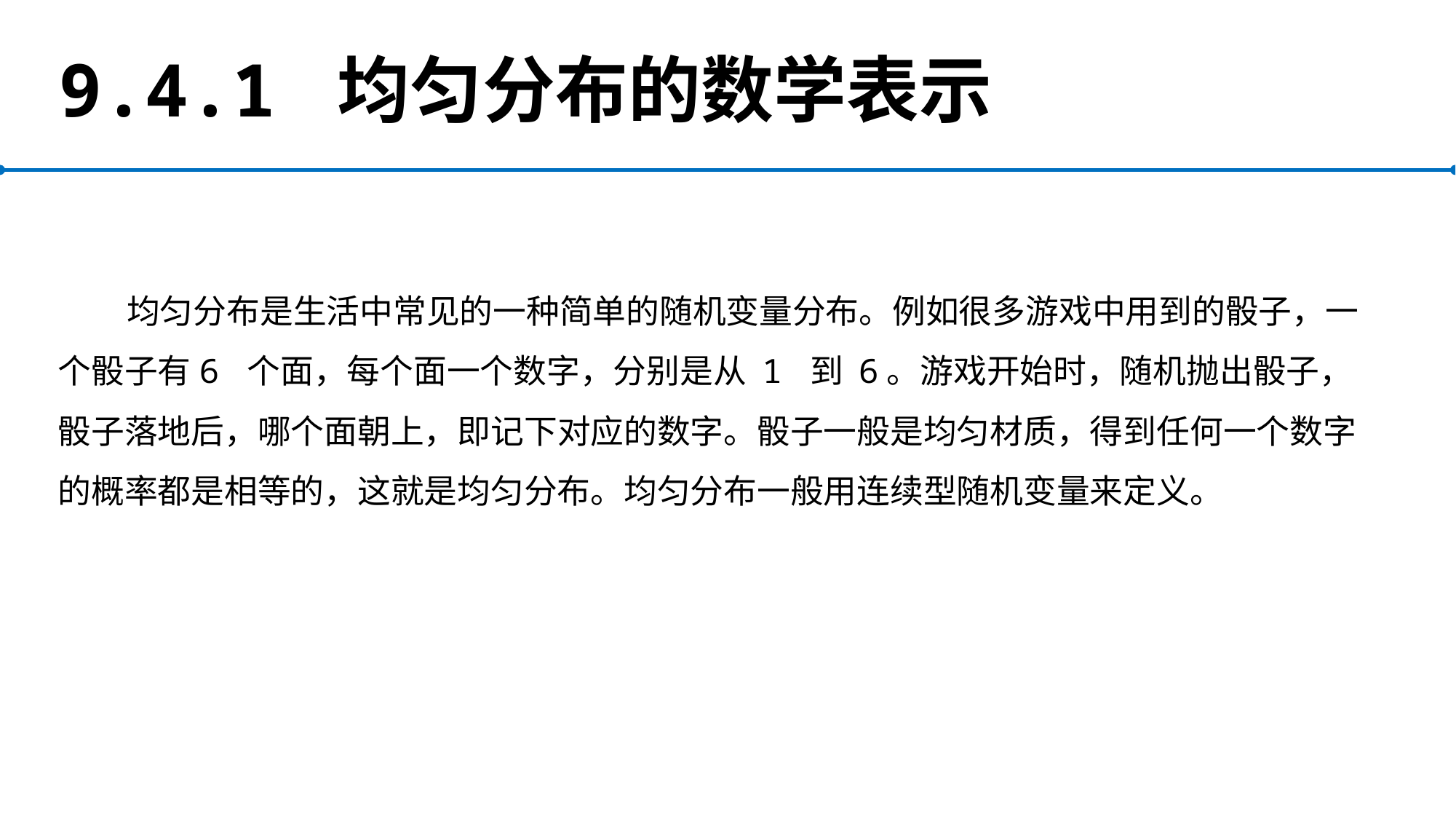

# 9.4.1 均匀分布的数学表示
均匀分布是生活中常见的一种简单的随机变量分布。例如很多游戏中用到的骰子，一个骰子有6 个面，每个面一个数字，分别是从 1 到 6。游戏开始时，随机抛出骰子，骰子落地后，哪个面朝上，即记下对应的数字。骰子一般是均匀材质，得到任何一个数字的概率都是相等的，这就是均匀分布。均匀分布一般用连续型随机变量来定义。